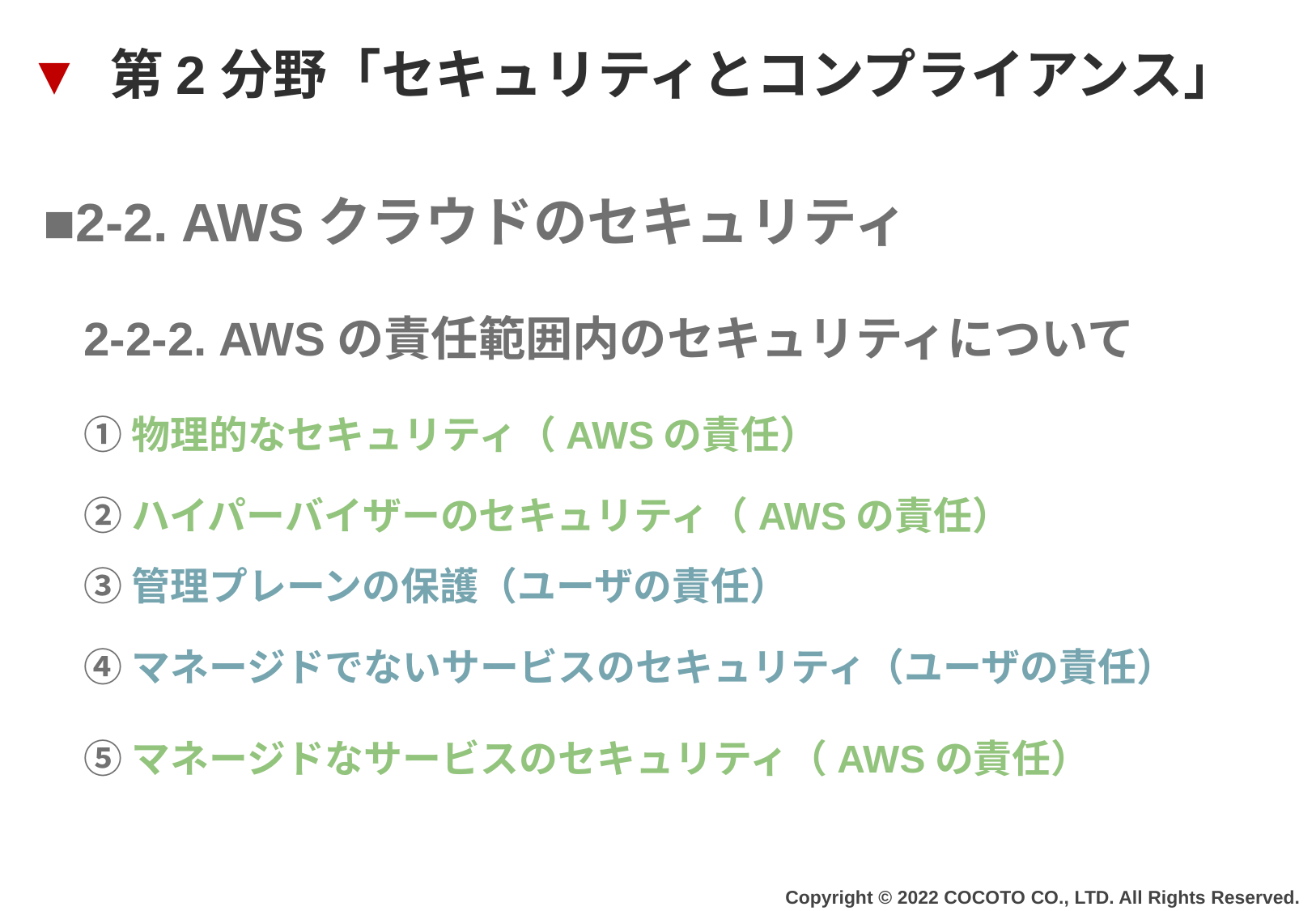

▼ 第2分野「セキュリティとコンプライアンス」
■2-2. AWSクラウドのセキュリティ
2-2-2. AWSの責任範囲内のセキュリティについて
①物理的なセキュリティ（AWSの責任）
②ハイパーバイザーのセキュリティ（AWSの責任）

③管理プレーンの保護（ユーザの責任）

④マネージドでないサービスのセキュリティ（ユーザの責任）

⑤マネージドなサービスのセキュリティ（AWSの責任）

Copyright © 2022 COCOTO CO., LTD. All Rights Reserved.